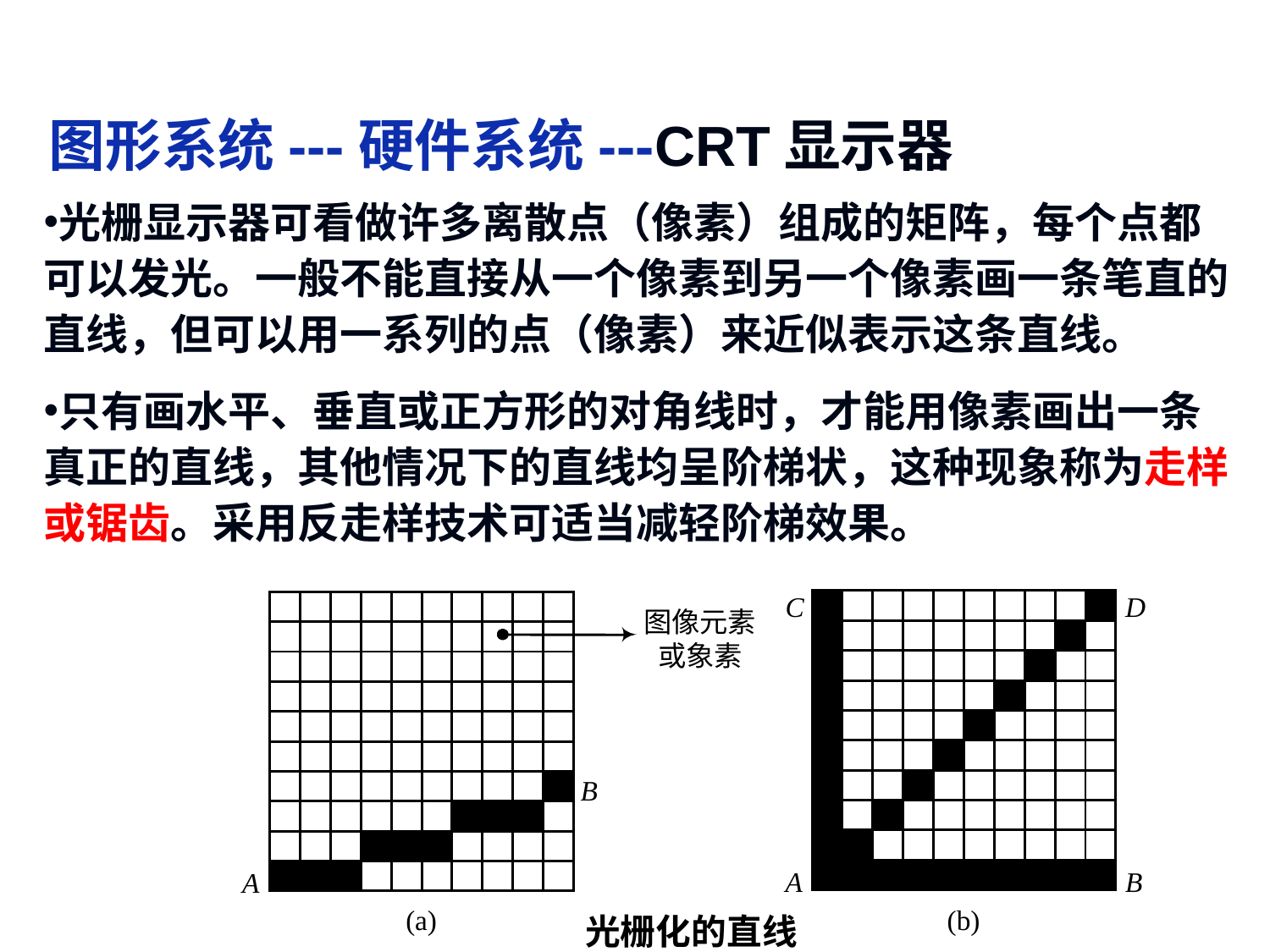

图形系统---硬件系统---CRT显示器
光栅显示器可看做许多离散点（像素）组成的矩阵，每个点都可以发光。一般不能直接从一个像素到另一个像素画一条笔直的直线，但可以用一系列的点（像素）来近似表示这条直线。
只有画水平、垂直或正方形的对角线时，才能用像素画出一条真正的直线，其他情况下的直线均呈阶梯状，这种现象称为走样或锯齿。采用反走样技术可适当减轻阶梯效果。
C
D

A
B
(b)

图像元素

或象素

B

A
(a)
光栅化的直线